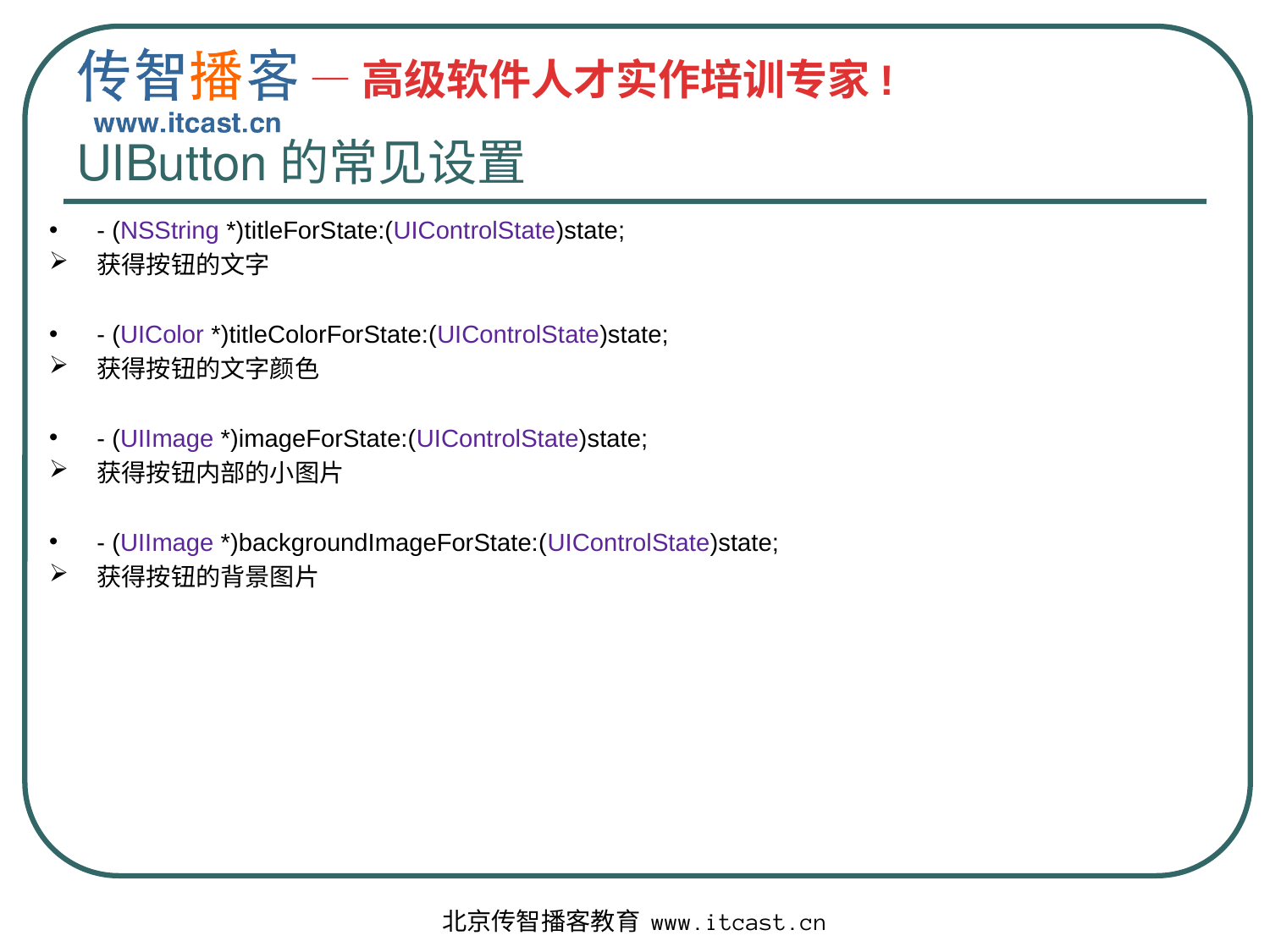

# UIButton的常见设置
- (NSString *)titleForState:(UIControlState)state;
获得按钮的文字

- (UIColor *)titleColorForState:(UIControlState)state;
获得按钮的文字颜色

- (UIImage *)imageForState:(UIControlState)state;
获得按钮内部的小图片

- (UIImage *)backgroundImageForState:(UIControlState)state;
获得按钮的背景图片